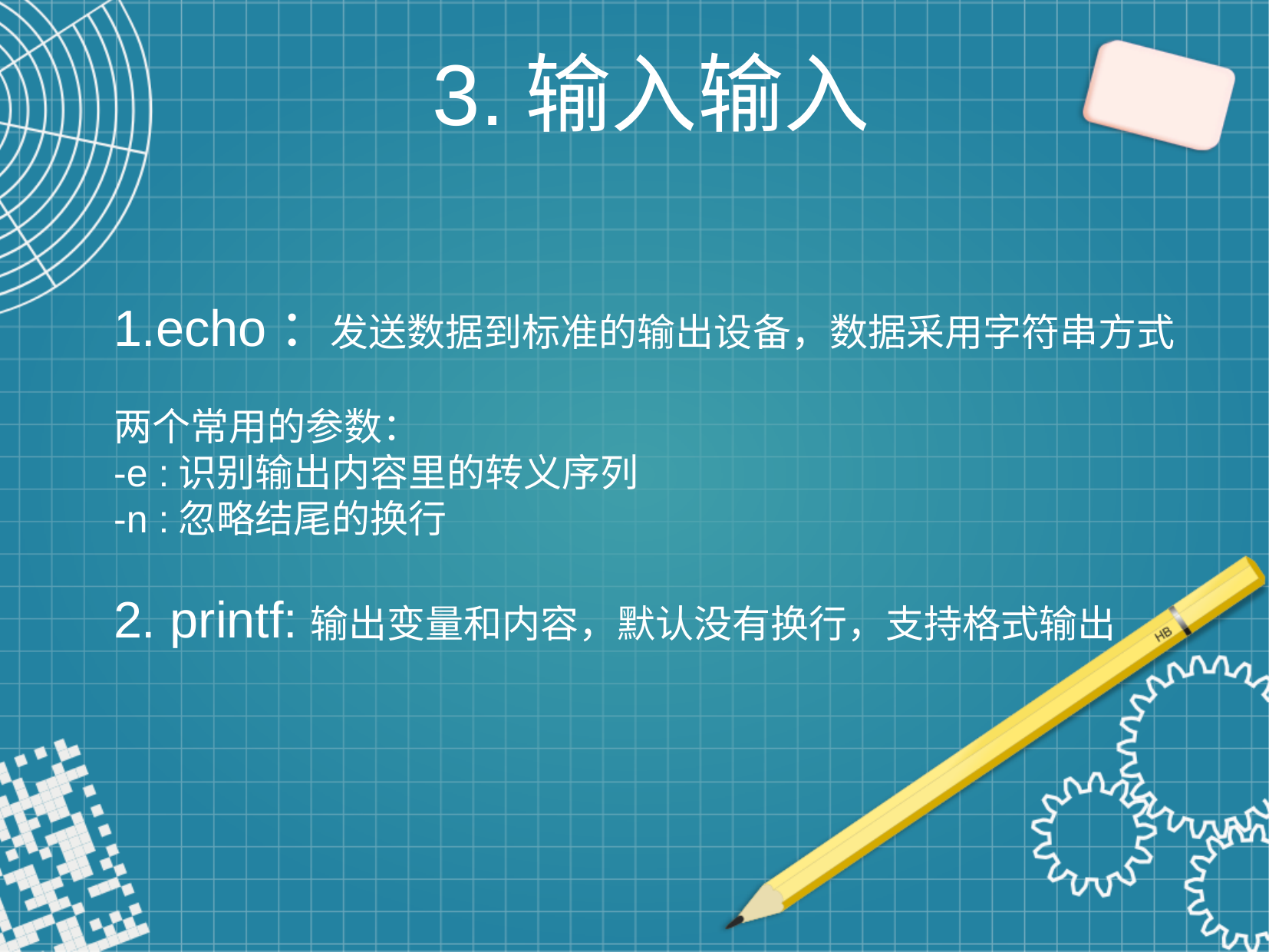

3.输入输入
1.echo：发送数据到标准的输出设备，数据采用字符串方式

两个常用的参数：
-e :识别输出内容里的转义序列
-n :忽略结尾的换行

2. printf:输出变量和内容，默认没有换行，支持格式输出